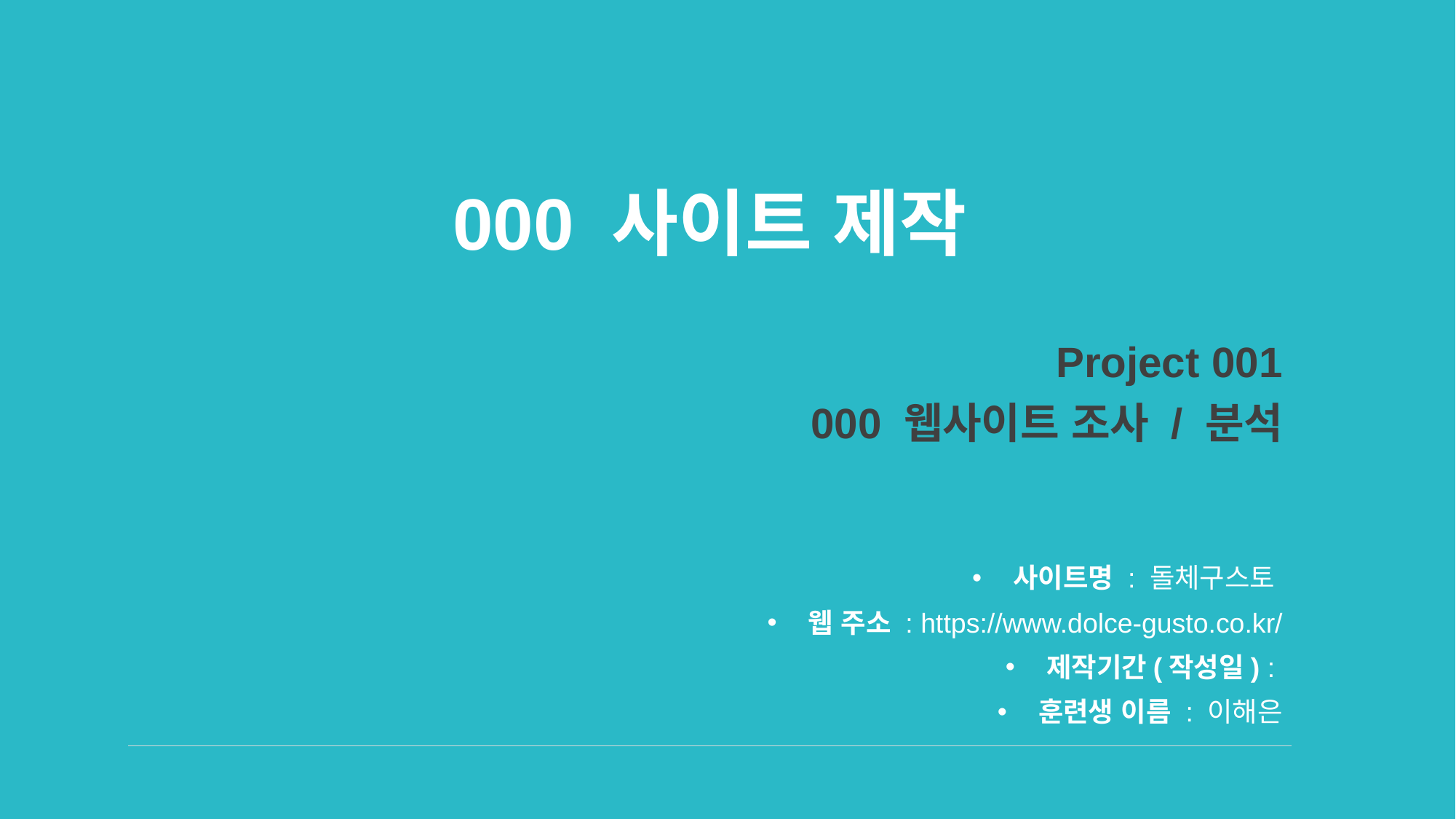

# 000 사이트 제작
Project 001
000 웹사이트 조사 / 분석
사이트명 : 돌체구스토
웹 주소 : https://www.dolce-gusto.co.kr/
제작기간(작성일) :
훈련생 이름 : 이해은